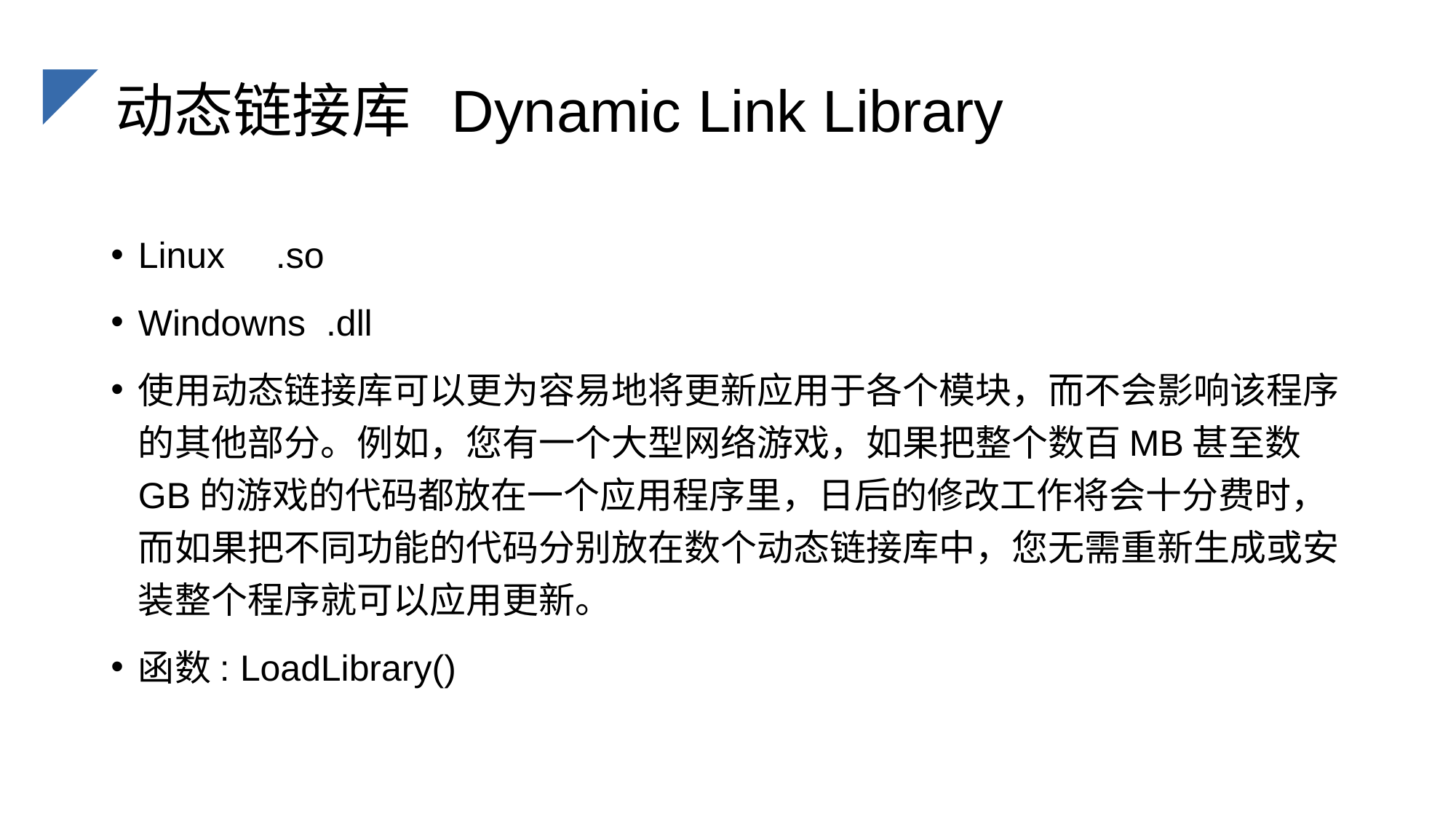

# 动态链接库  Dynamic Link Library
Linux     .so
Windowns  .dll
使用动态链接库可以更为容易地将更新应用于各个模块，而不会影响该程序的其他部分。例如，您有一个大型网络游戏，如果把整个数百MB甚至数GB的游戏的代码都放在一个应用程序里，日后的修改工作将会十分费时，而如果把不同功能的代码分别放在数个动态链接库中，您无需重新生成或安装整个程序就可以应用更新。
函数: LoadLibrary()